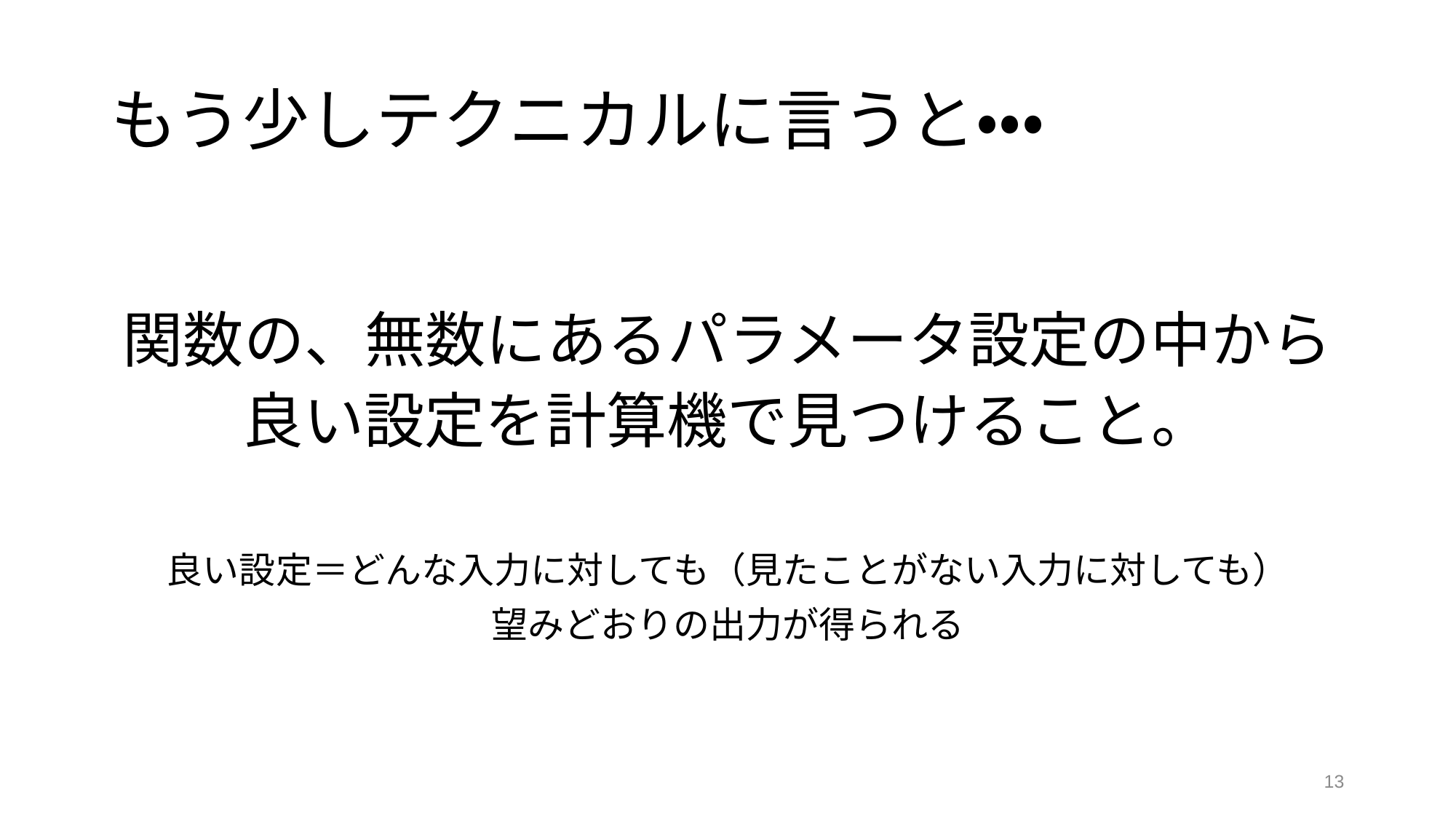

# もう少しテクニカルに言うと・・・
関数の、無数にあるパラメータ設定の中から
良い設定を計算機で見つけること。

良い設定＝どんな入力に対しても（見たことがない入力に対しても）
望みどおりの出力が得られる
13